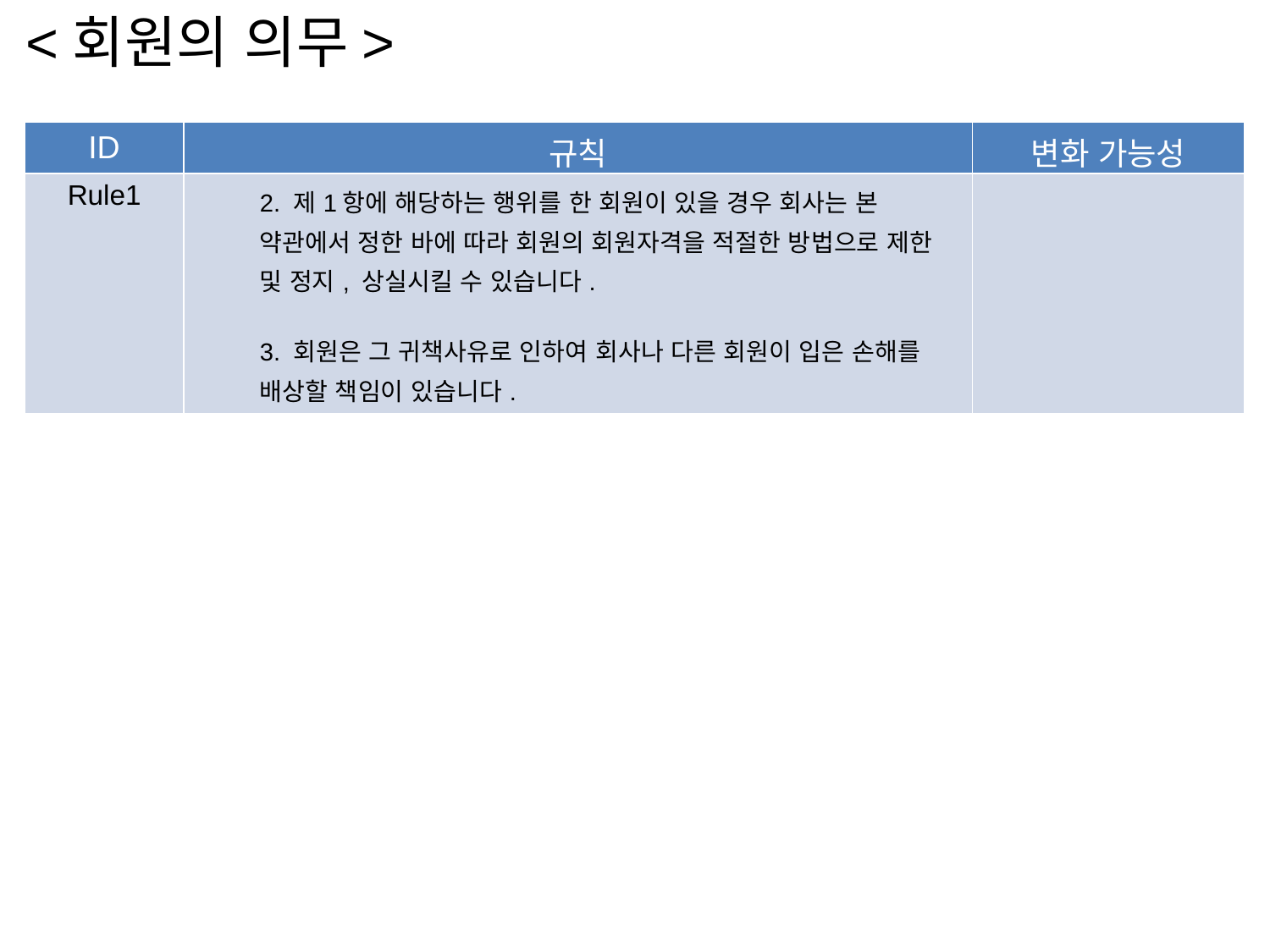

<회원의 의무>
| ID | 규칙 | 변화 가능성 |
| --- | --- | --- |
| Rule1 | 2. 제1항에 해당하는 행위를 한 회원이 있을 경우 회사는 본 약관에서 정한 바에 따라 회원의 회원자격을 적절한 방법으로 제한 및 정지, 상실시킬 수 있습니다. 3. 회원은 그 귀책사유로 인하여 회사나 다른 회원이 입은 손해를 배상할 책임이 있습니다. |  |